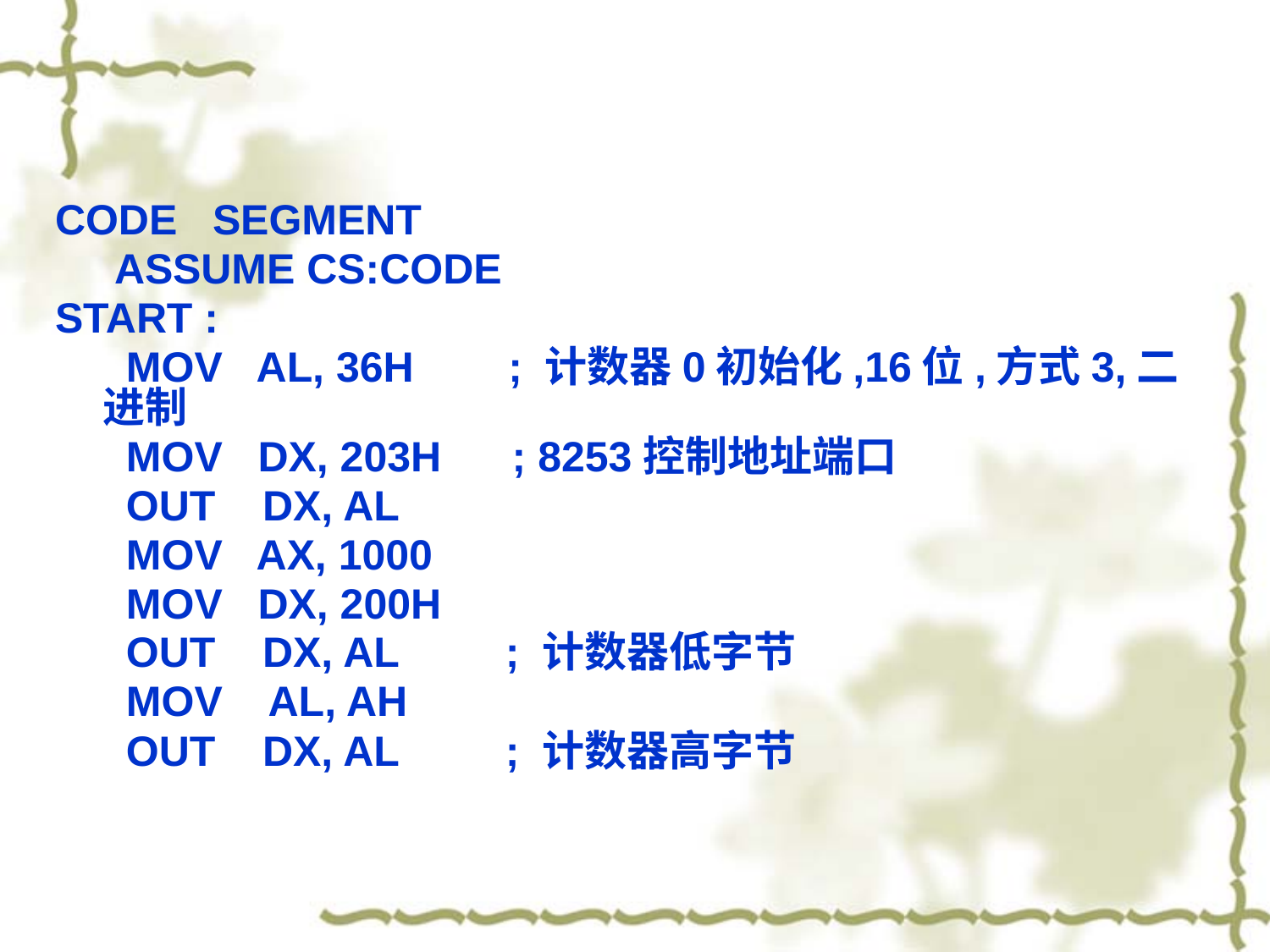

#
CODE   SEGMENT
     ASSUME CS:CODE
START :
      MOV   AL, 36H        ; 计数器0初始化,16位,方式3,二进制
      MOV   DX, 203H      ; 8253控制地址端口
      OUT    DX, AL
      MOV   AX, 1000
      MOV   DX, 200H
      OUT    DX, AL         ; 计数器低字节
      MOV    AL, AH
      OUT    DX, AL         ; 计数器高字节